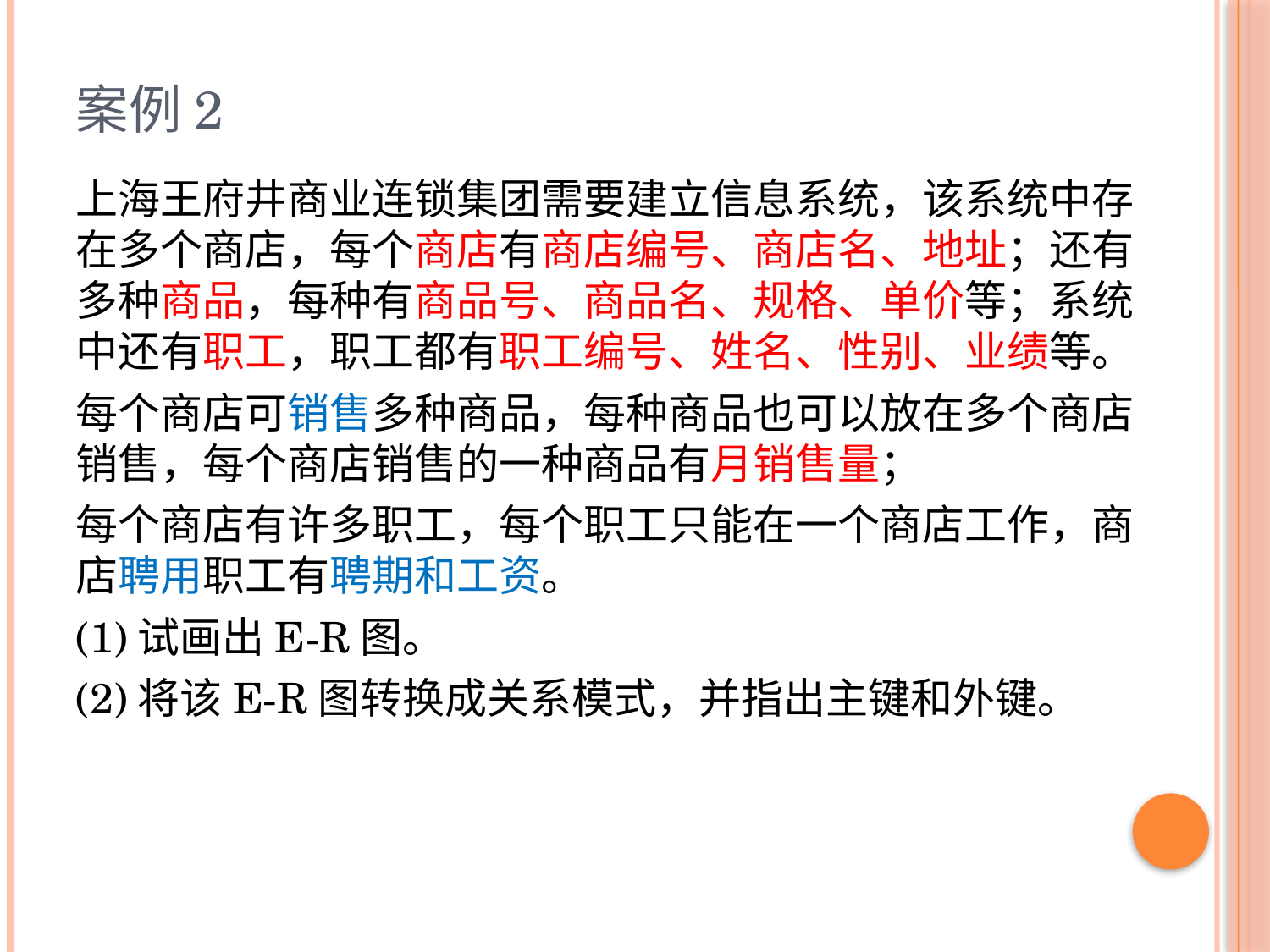

# 案例2
上海王府井商业连锁集团需要建立信息系统，该系统中存在多个商店，每个商店有商店编号、商店名、地址；还有多种商品，每种有商品号、商品名、规格、单价等；系统中还有职工，职工都有职工编号、姓名、性别、业绩等。
每个商店可销售多种商品，每种商品也可以放在多个商店销售，每个商店销售的一种商品有月销售量；
每个商店有许多职工，每个职工只能在一个商店工作，商店聘用职工有聘期和工资。
(1)试画出E-R图。
(2)将该E-R图转换成关系模式，并指出主键和外键。